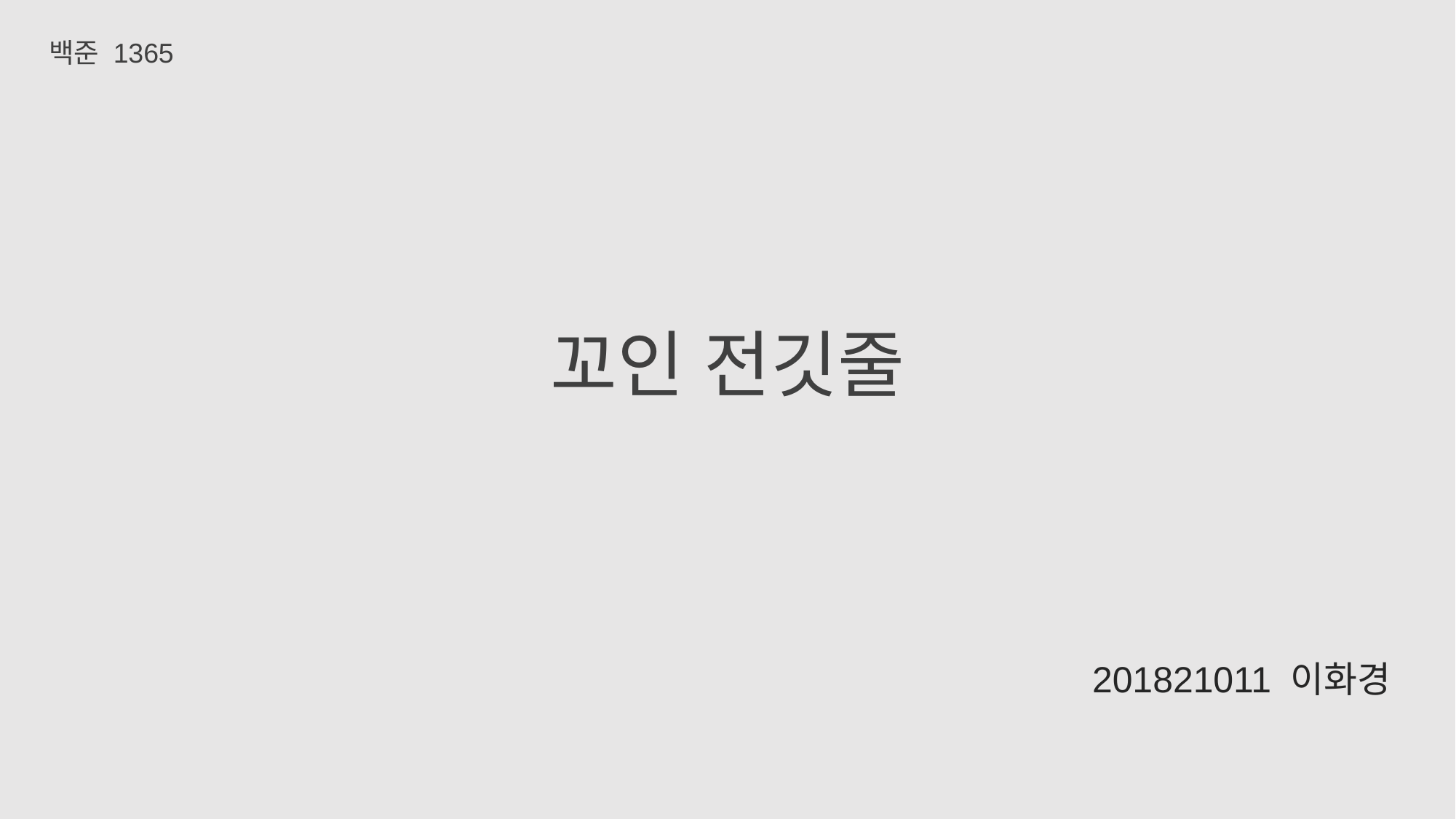

백준 1365
# 꼬인 전깃줄
201821011 이화경